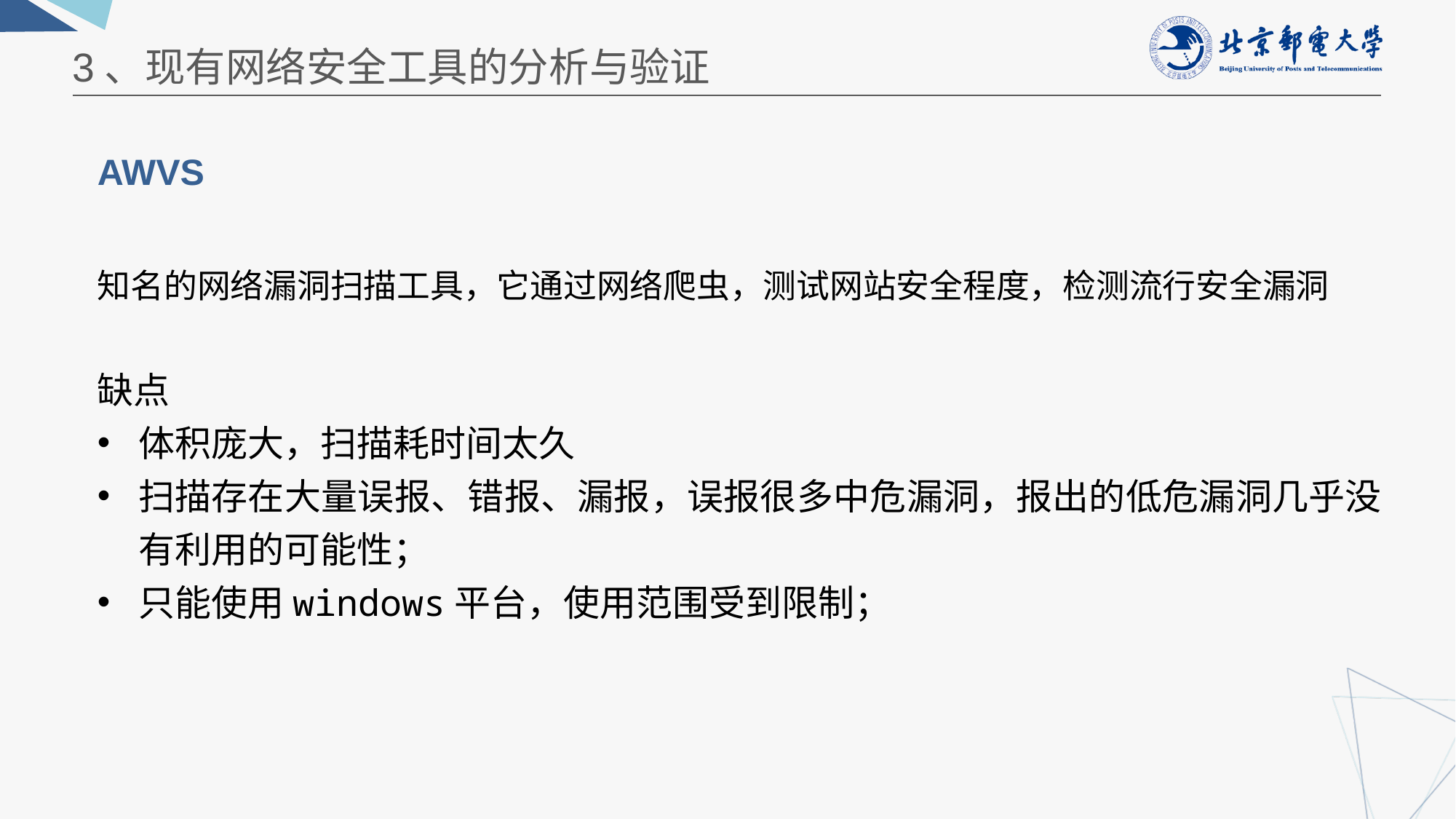

3、现有网络安全工具的分析与验证
AWVS
知名的网络漏洞扫描工具，它通过网络爬虫，测试网站安全程度，检测流行安全漏洞

缺点
体积庞大，扫描耗时间太久
扫描存在大量误报、错报、漏报，误报很多中危漏洞，报出的低危漏洞几乎没有利用的可能性；
只能使用windows平台，使用范围受到限制；